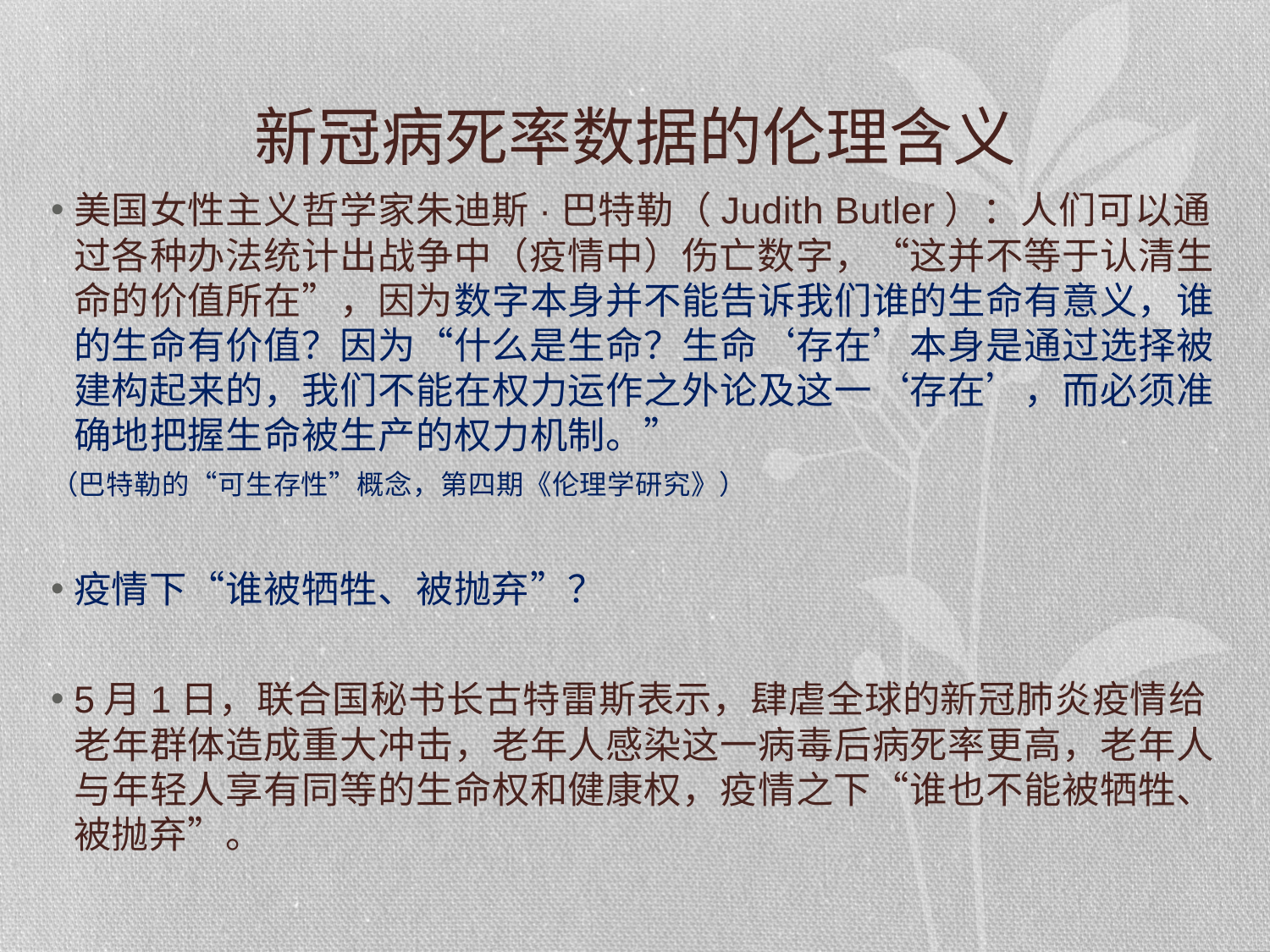

# 新冠病死率数据的伦理含义
美国女性主义哲学家朱迪斯·巴特勒（Judith Butler）：人们可以通过各种办法统计出战争中（疫情中）伤亡数字，“这并不等于认清生命的价值所在”，因为数字本身并不能告诉我们谁的生命有意义，谁的生命有价值？因为“什么是生命？生命‘存在’本身是通过选择被建构起来的，我们不能在权力运作之外论及这一‘存在’，而必须准确地把握生命被生产的权力机制。”
（巴特勒的“可生存性”概念，第四期《伦理学研究》）

疫情下“谁被牺牲、被抛弃”？

5月1日，联合国秘书长古特雷斯表示，肆虐全球的新冠肺炎疫情给老年群体造成重大冲击，老年人感染这一病毒后病死率更高，老年人与年轻人享有同等的生命权和健康权，疫情之下“谁也不能被牺牲、被抛弃”。